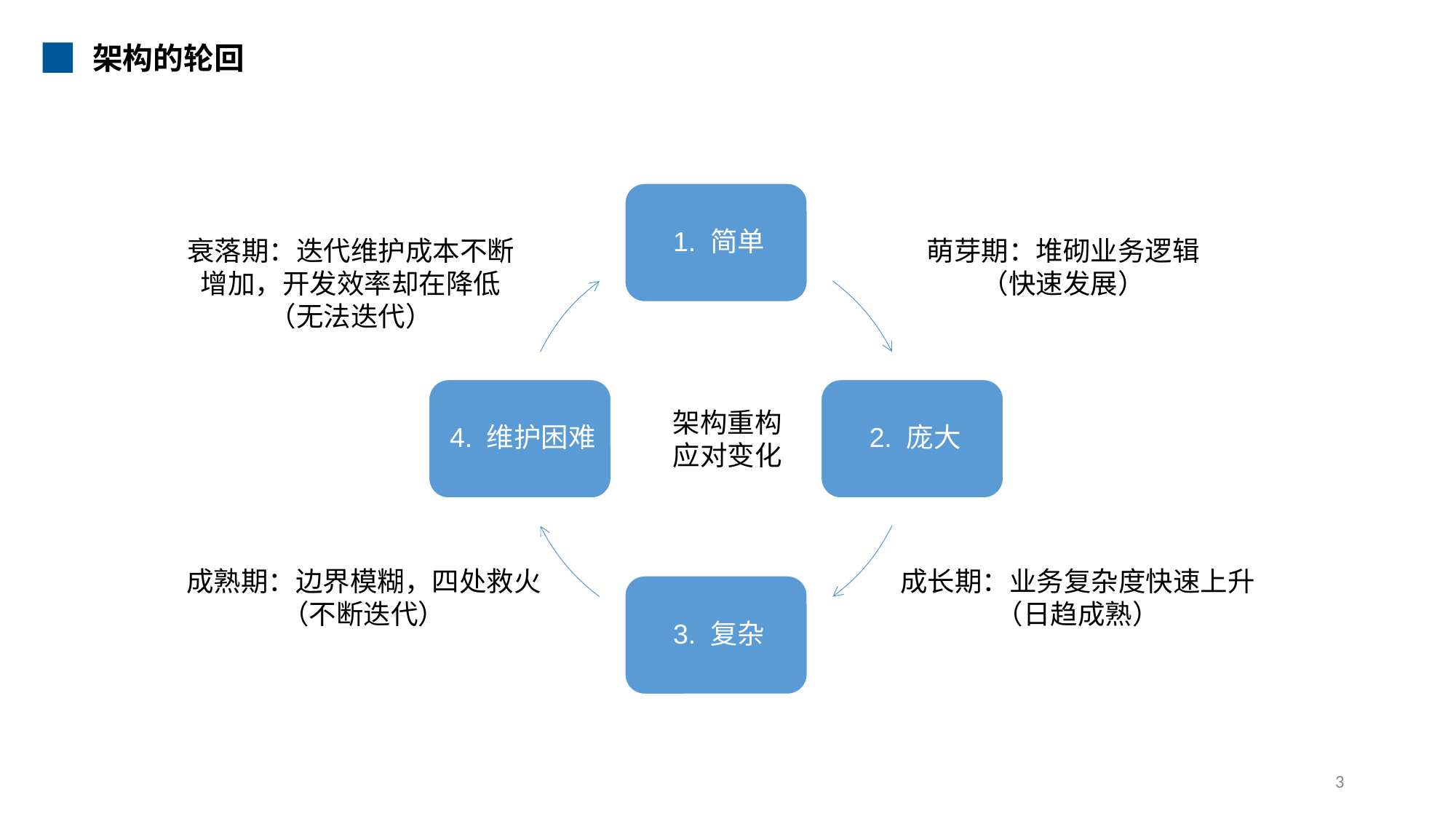

架构的轮回

1. 简单
2. 庞大
3. 复杂
4. 维护困难
衰落期：迭代维护成本不断增加，开发效率却在降低
（无法迭代）
萌芽期：堆砌业务逻辑
（快速发展）
架构重构
应对变化
成熟期：边界模糊，四处救火
（不断迭代）
成长期：业务复杂度快速上升
（日趋成熟）
3